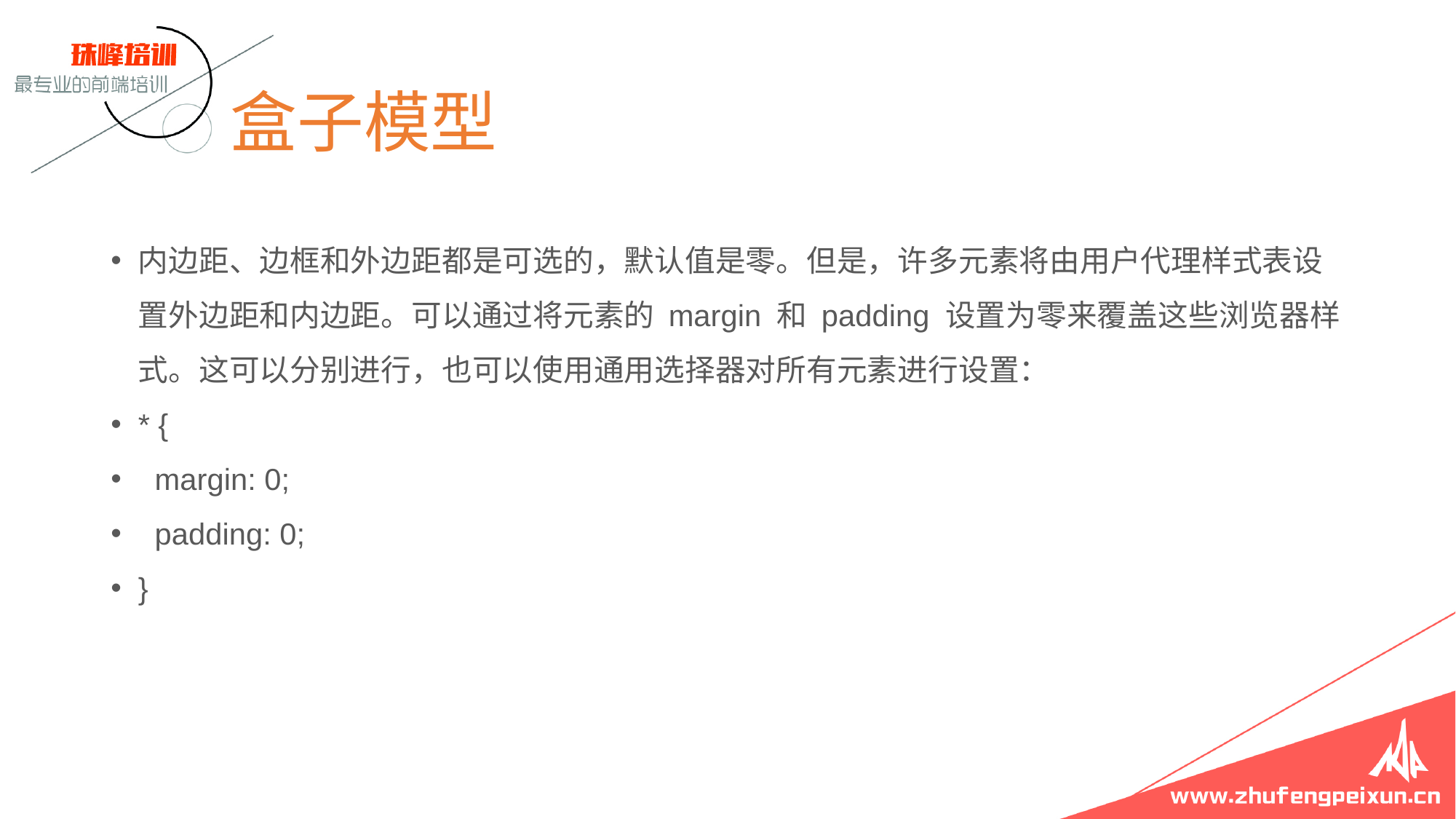

# 盒子模型
内边距、边框和外边距都是可选的，默认值是零。但是，许多元素将由用户代理样式表设置外边距和内边距。可以通过将元素的 margin 和 padding 设置为零来覆盖这些浏览器样式。这可以分别进行，也可以使用通用选择器对所有元素进行设置：
* {
  margin: 0;
  padding: 0;
}